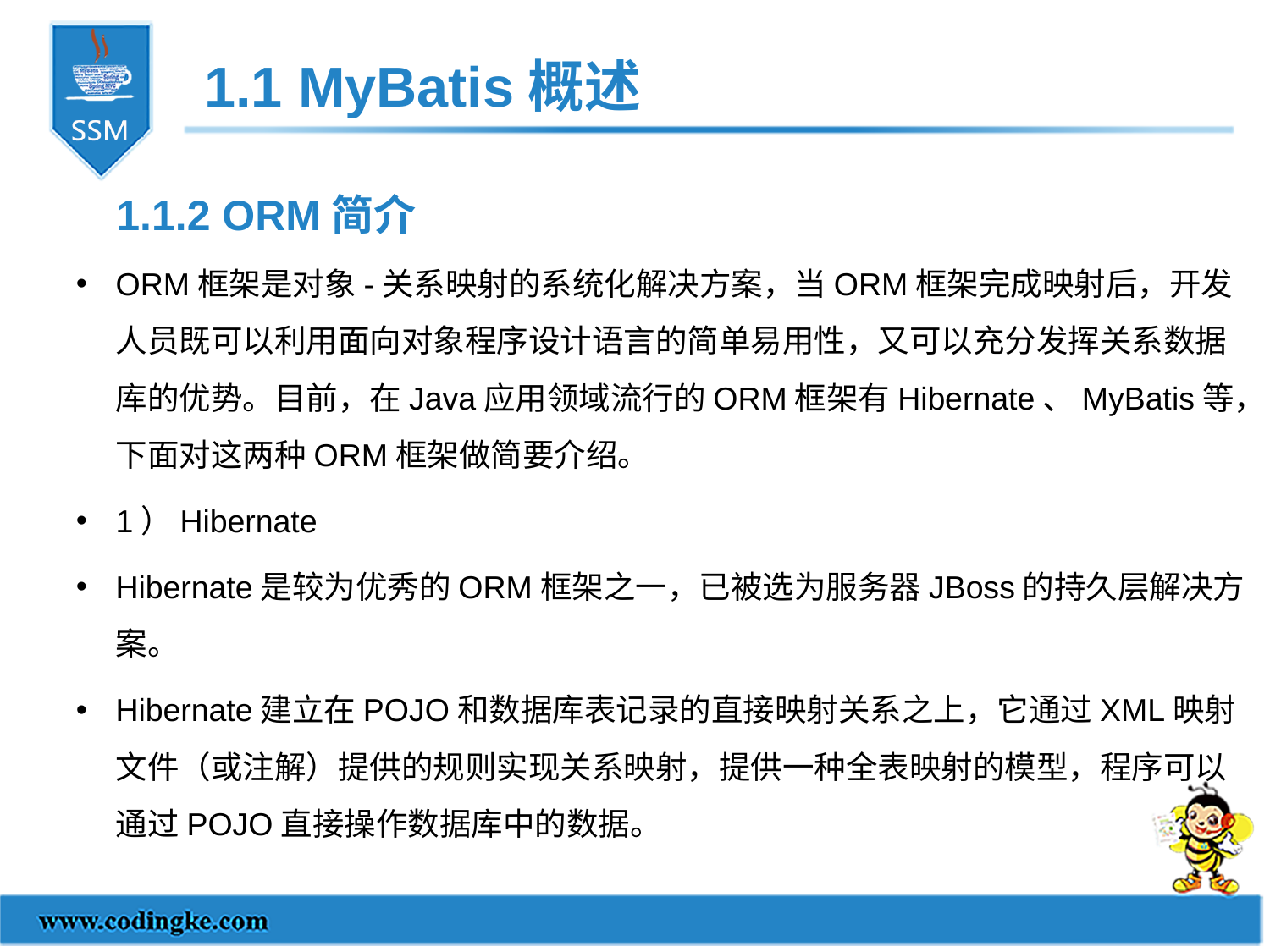

1.1 MyBatis概述
1.1.2 ORM简介
ORM框架是对象-关系映射的系统化解决方案，当ORM框架完成映射后，开发人员既可以利用面向对象程序设计语言的简单易用性，又可以充分发挥关系数据库的优势。目前，在Java应用领域流行的ORM框架有Hibernate、MyBatis等，下面对这两种ORM框架做简要介绍。
1）Hibernate
Hibernate是较为优秀的ORM框架之一，已被选为服务器JBoss的持久层解决方案。
Hibernate建立在POJO和数据库表记录的直接映射关系之上，它通过XML映射文件（或注解）提供的规则实现关系映射，提供一种全表映射的模型，程序可以通过POJO直接操作数据库中的数据。